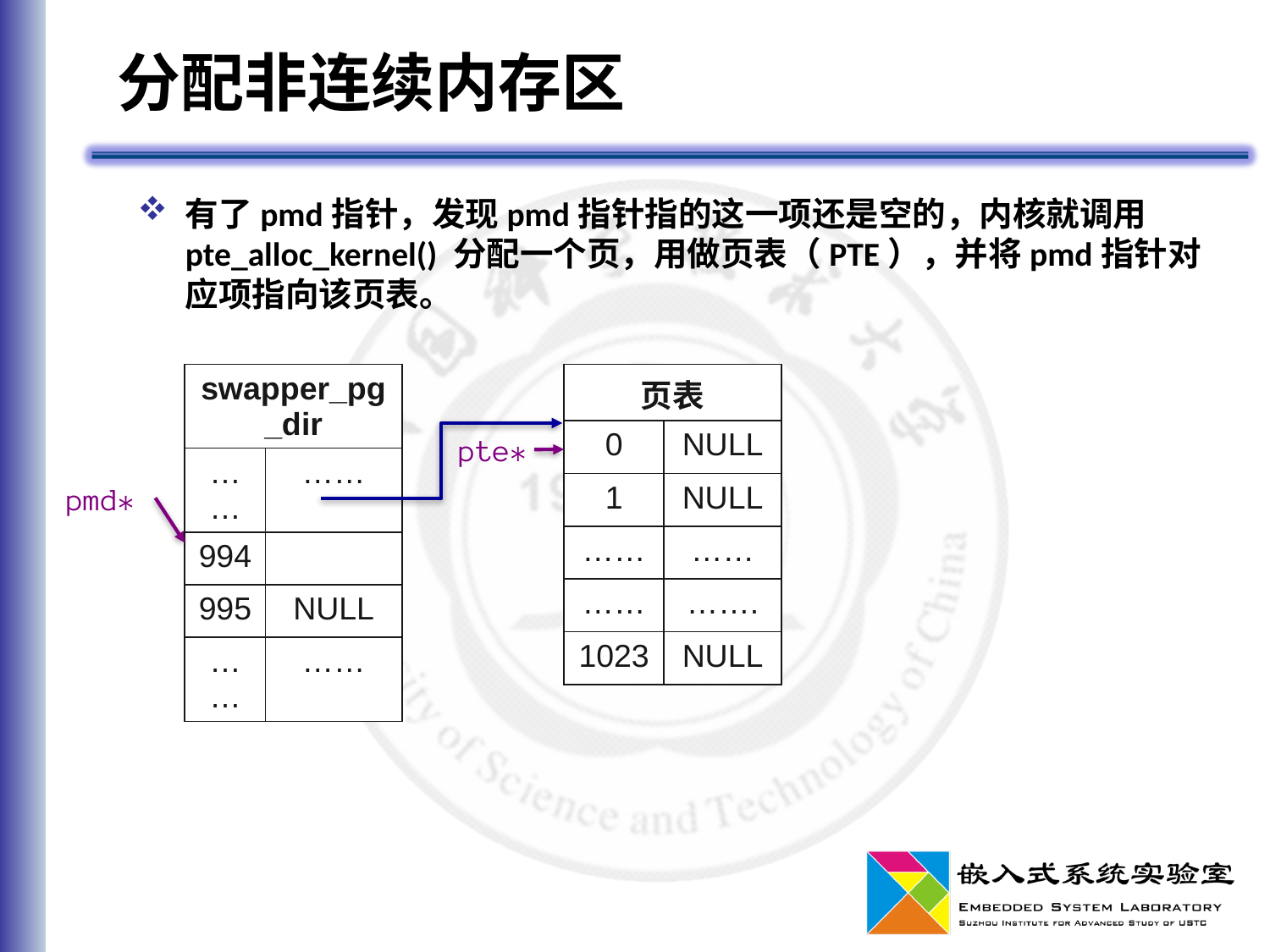

# 分配非连续内存区
有了pmd指针，发现pmd指针指的这一项还是空的，内核就调用pte_alloc_kernel() 分配一个页，用做页表（PTE），并将pmd指针对应项指向该页表。
| swapper\_pg\_dir |  |
| --- | --- |
| …… | …… |
| 994 |  |
| 995 | NULL |
| …… | …… |
| 页表 |  |
| --- | --- |
| 0 | NULL |
| 1 | NULL |
| …… | …… |
| …… | ……. |
| 1023 | NULL |
pte*
pmd*